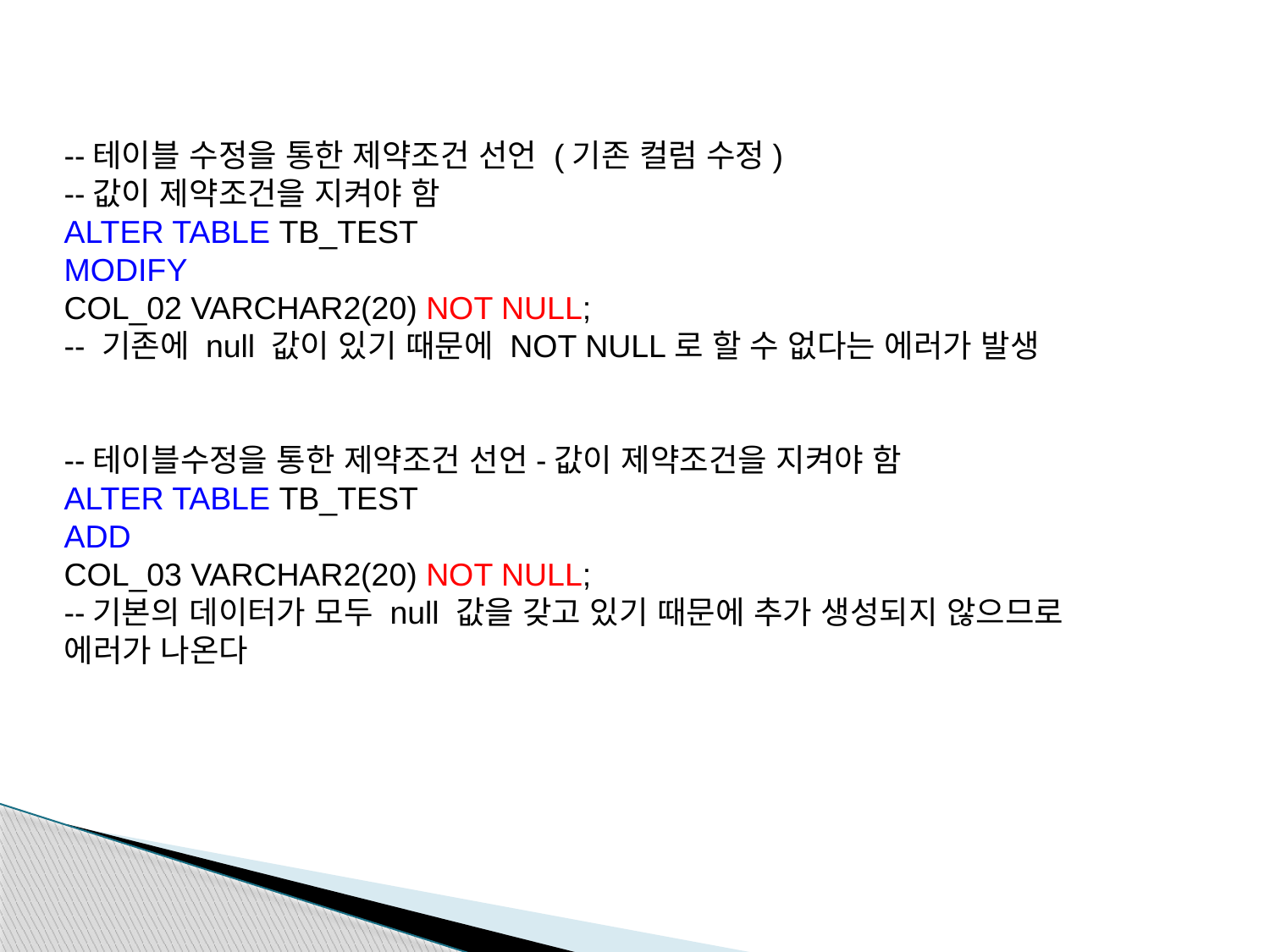

--테이블 수정을 통한 제약조건 선언 (기존 컬럼 수정)
--값이 제약조건을 지켜야 함
ALTER TABLE TB_TEST
MODIFY
COL_02 VARCHAR2(20) NOT NULL;
-- 기존에 null 값이 있기 때문에 NOT NULL로 할 수 없다는 에러가 발생

--테이블수정을 통한 제약조건 선언-값이 제약조건을 지켜야 함
ALTER TABLE TB_TEST
ADD
COL_03 VARCHAR2(20) NOT NULL;
--기본의 데이터가 모두 null 값을 갖고 있기 때문에 추가 생성되지 않으므로
에러가 나온다